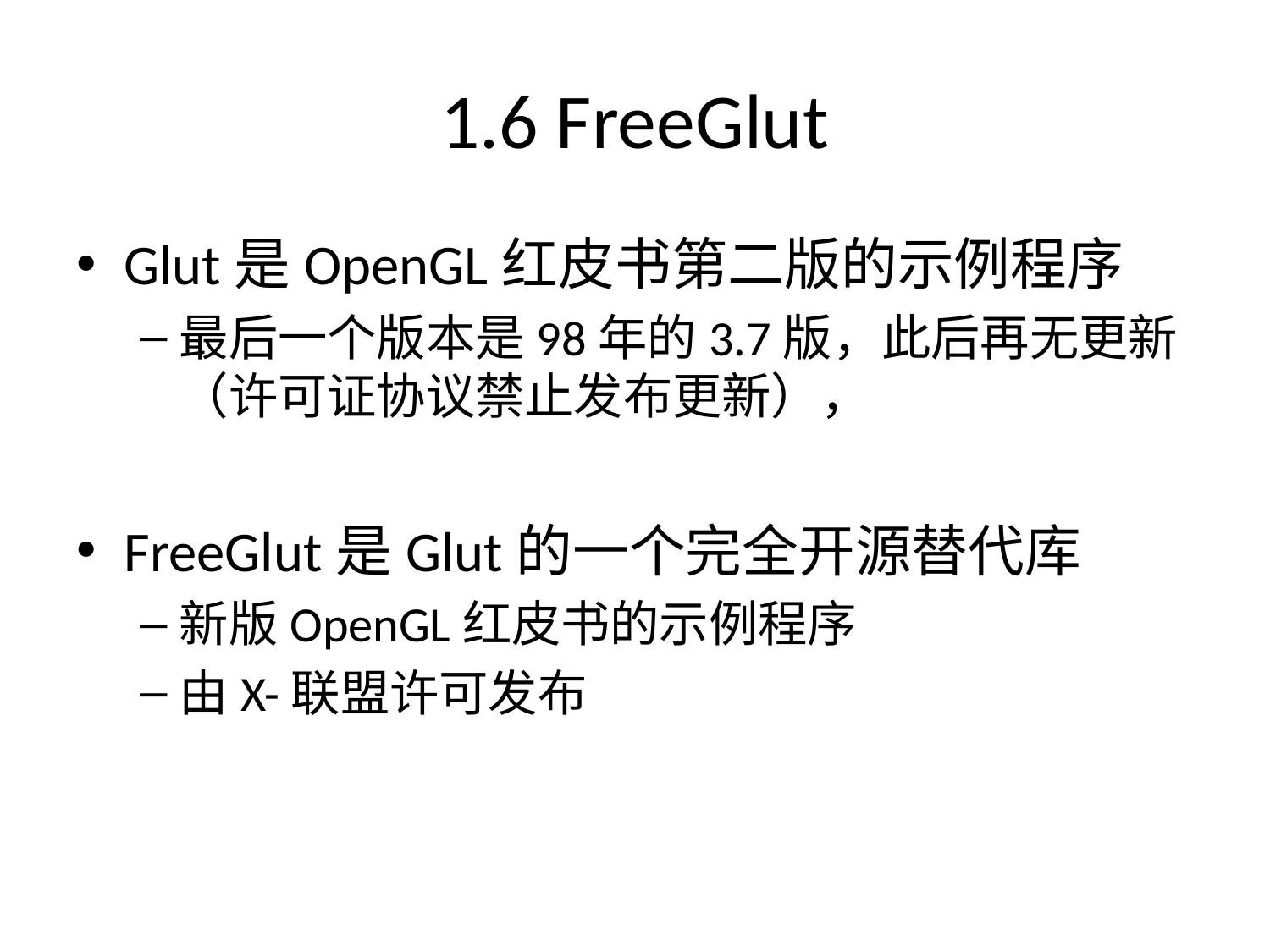

# 1.6 FreeGlut
Glut是OpenGL红皮书第二版的示例程序
最后一个版本是98年的3.7版，此后再无更新（许可证协议禁止发布更新），

FreeGlut是Glut的一个完全开源替代库
新版OpenGL红皮书的示例程序
由X-联盟许可发布